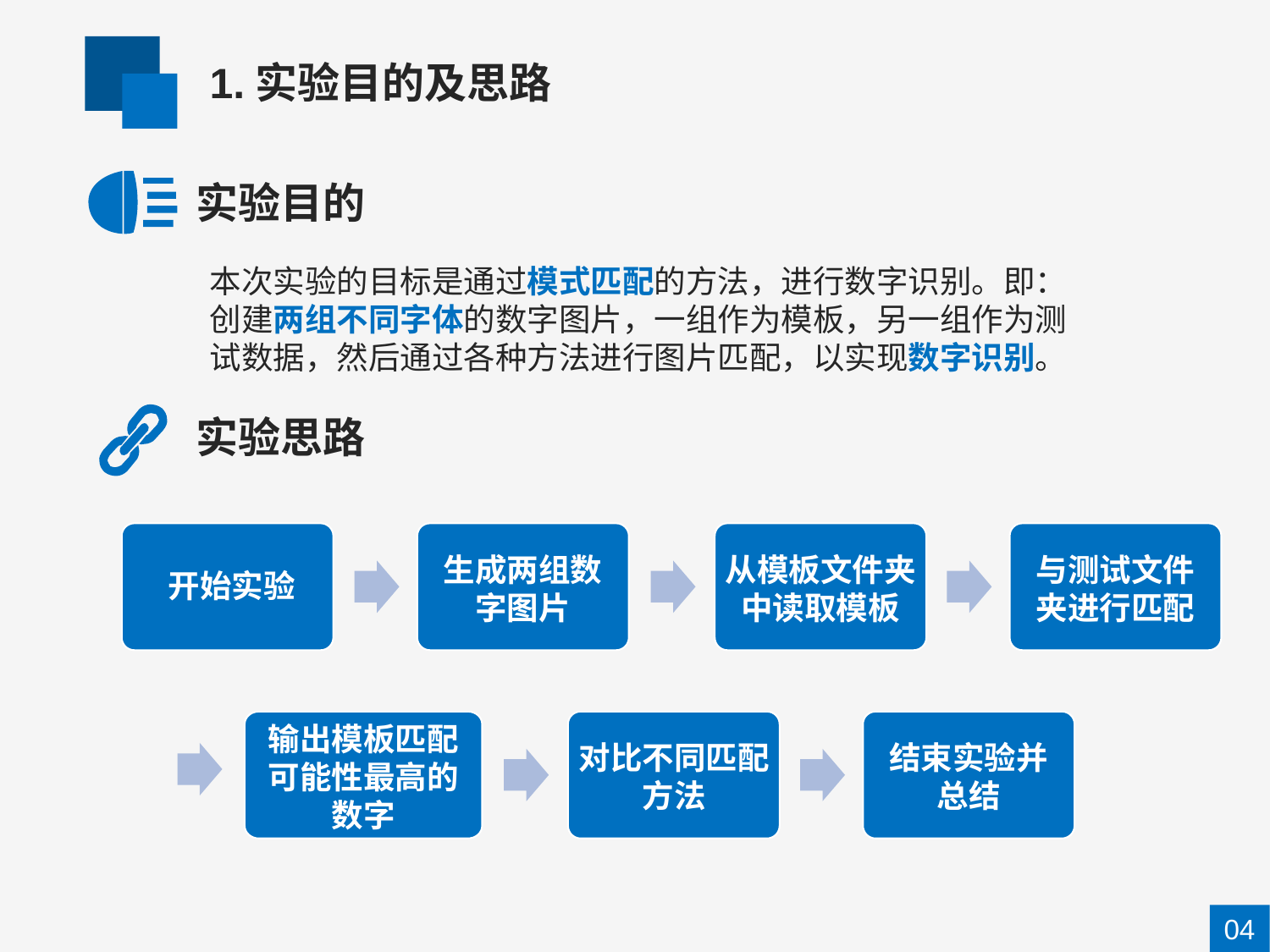

1.实验目的及思路
实验目的

本次实验的目标是通过模式匹配的方法，进行数字识别。即：创建两组不同字体的数字图片，一组作为模板，另一组作为测试数据，然后通过各种方法进行图片匹配，以实现数字识别。

实验思路

从模板文件夹中读取模板
与测试文件夹进行匹配
生成两组数字图片
开始实验

输出模板匹配可能性最高的数字
对比不同匹配方法
结束实验并总结

04